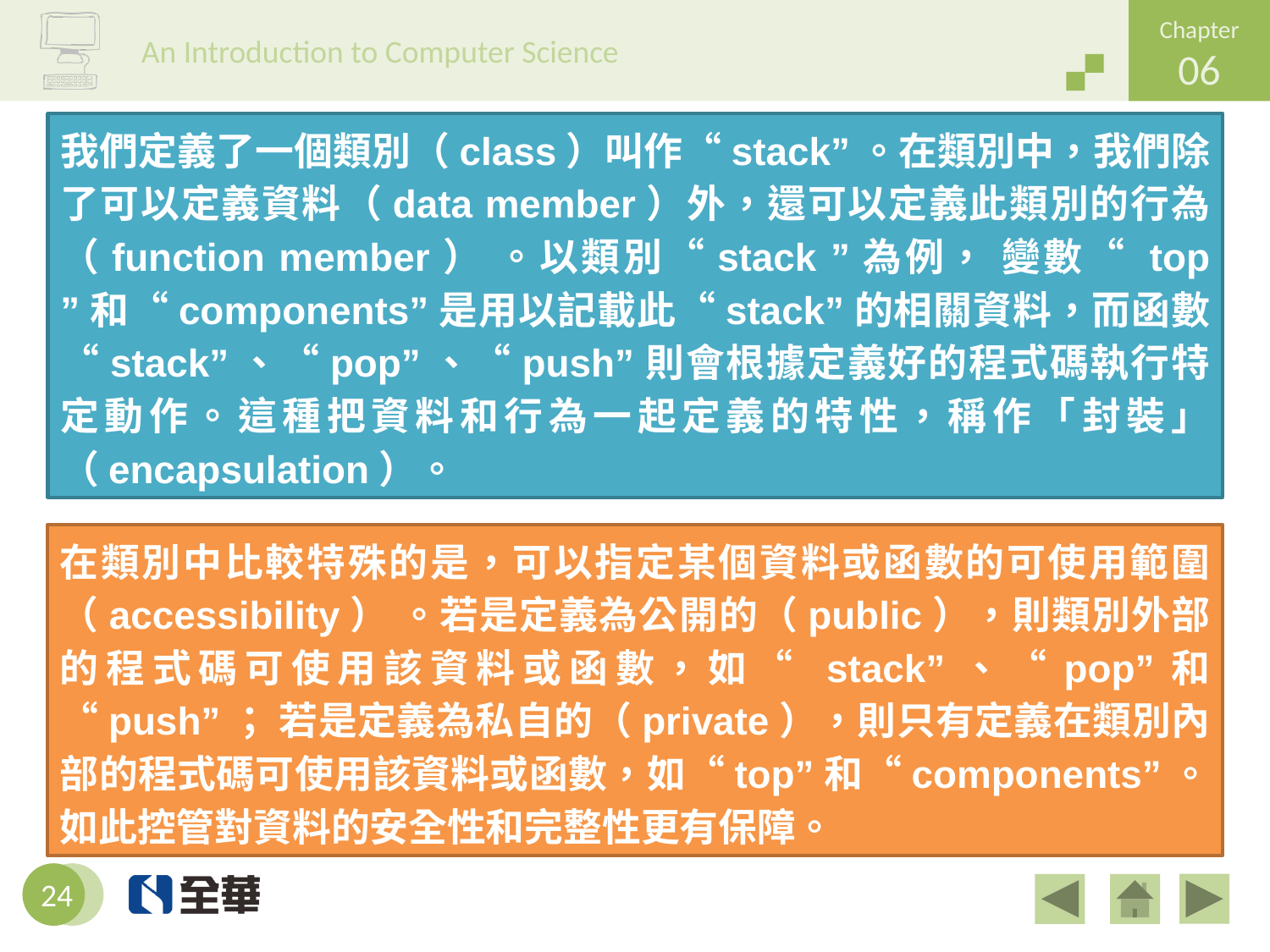

我們定義了一個類別（class）叫作“stack”。在類別中，我們除了可以定義資料（data member）外，還可以定義此類別的行為（function member） 。以類別“stack ”為例， 變數“ top ”和“components”是用以記載此“stack”的相關資料，而函數“stack”、“pop”、“push”則會根據定義好的程式碼執行特定動作。這種把資料和行為一起定義的特性，稱作「封裝」（encapsulation）。
在類別中比較特殊的是，可以指定某個資料或函數的可使用範圍（accessibility） 。若是定義為公開的（public），則類別外部的程式碼可使用該資料或函數，如“ stack”、“pop”和 “push”； 若是定義為私自的（private），則只有定義在類別內部的程式碼可使用該資料或函數，如“top”和“components”。如此控管對資料的安全性和完整性更有保障。